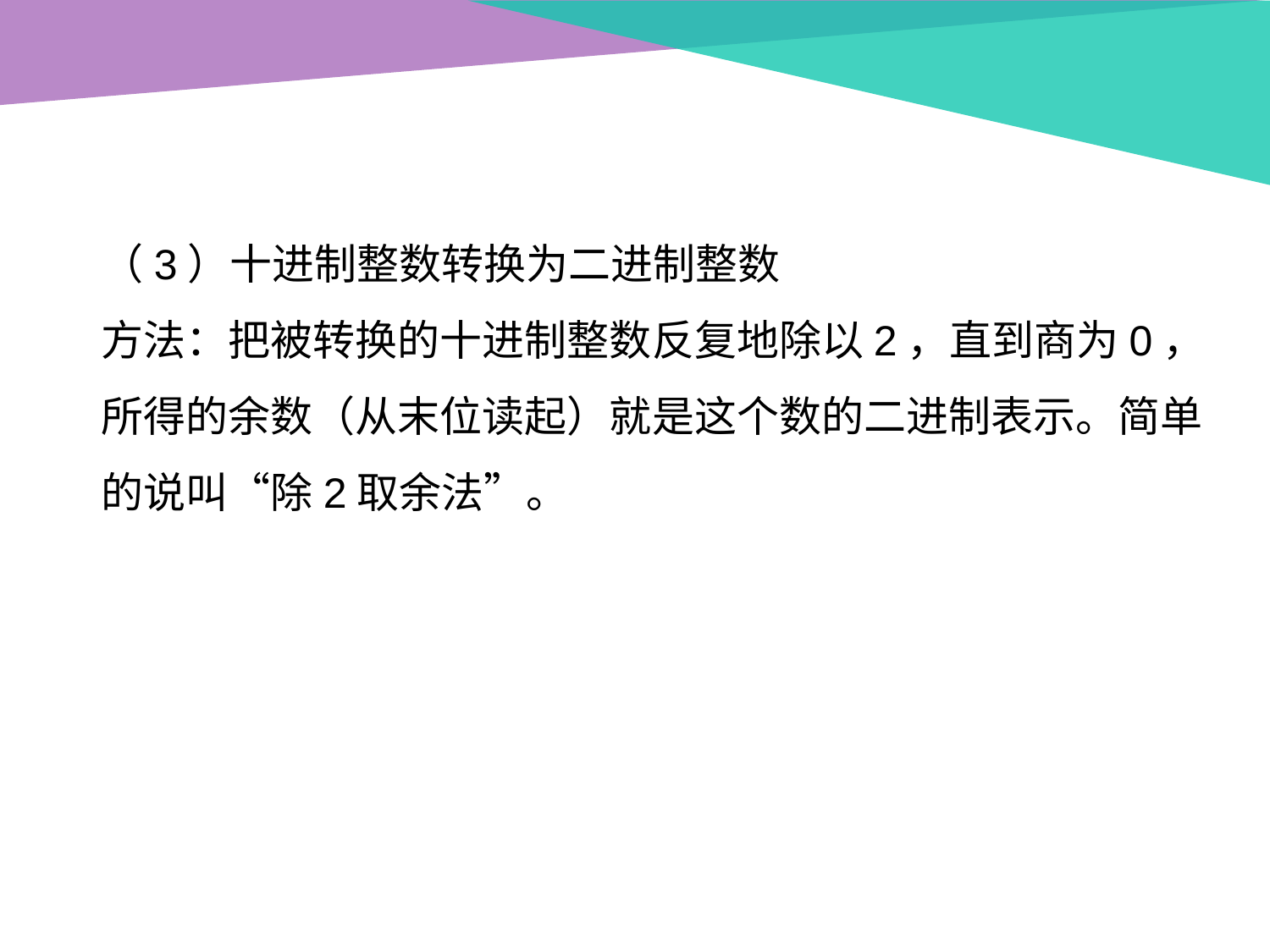

（3）十进制整数转换为二进制整数
方法：把被转换的十进制整数反复地除以2，直到商为0，所得的余数（从末位读起）就是这个数的二进制表示。简单的说叫“除2取余法”。